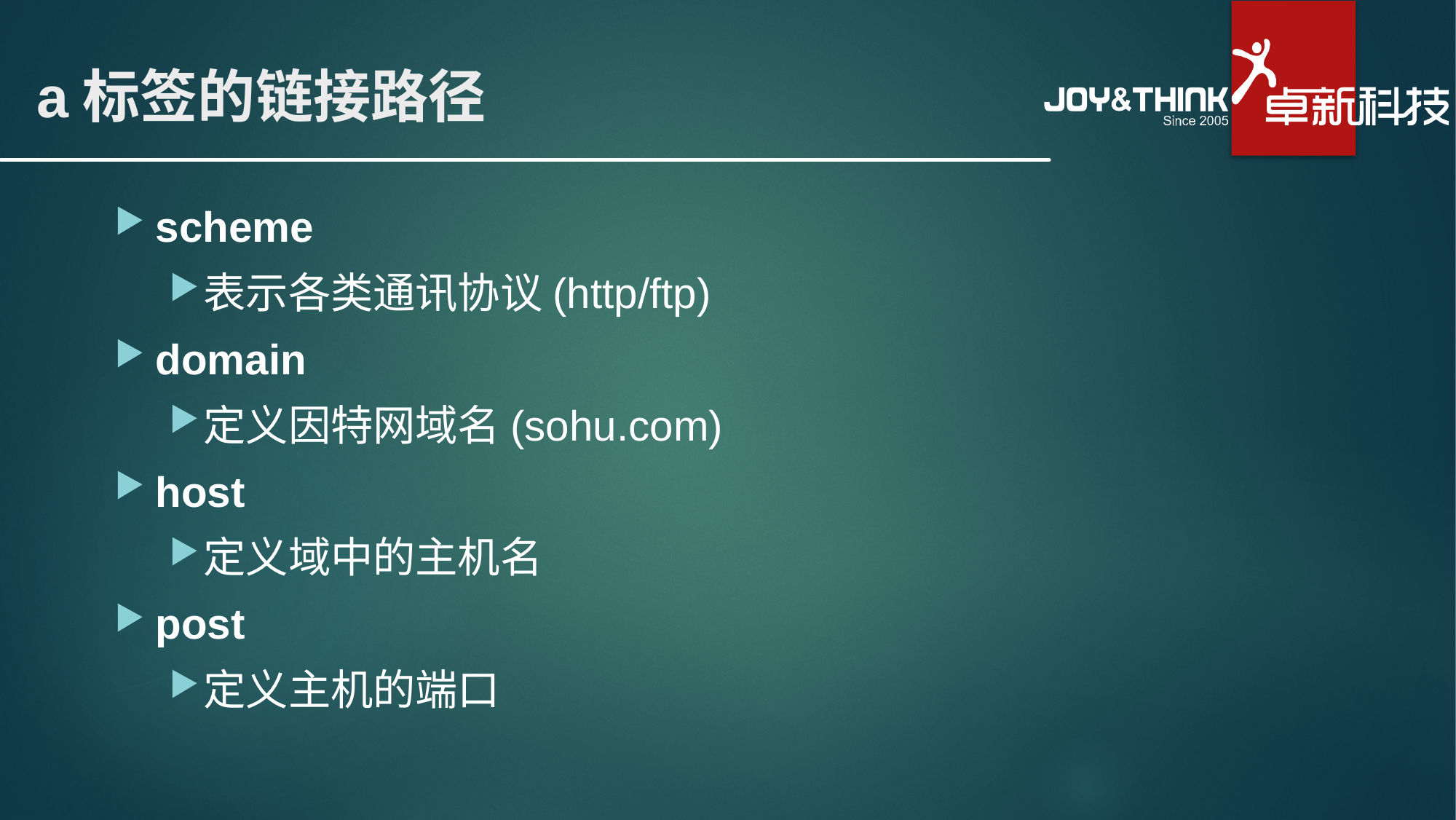

# a标签的链接路径
scheme
表示各类通讯协议(http/ftp)
domain
定义因特网域名(sohu.com)
host
定义域中的主机名
post
定义主机的端口